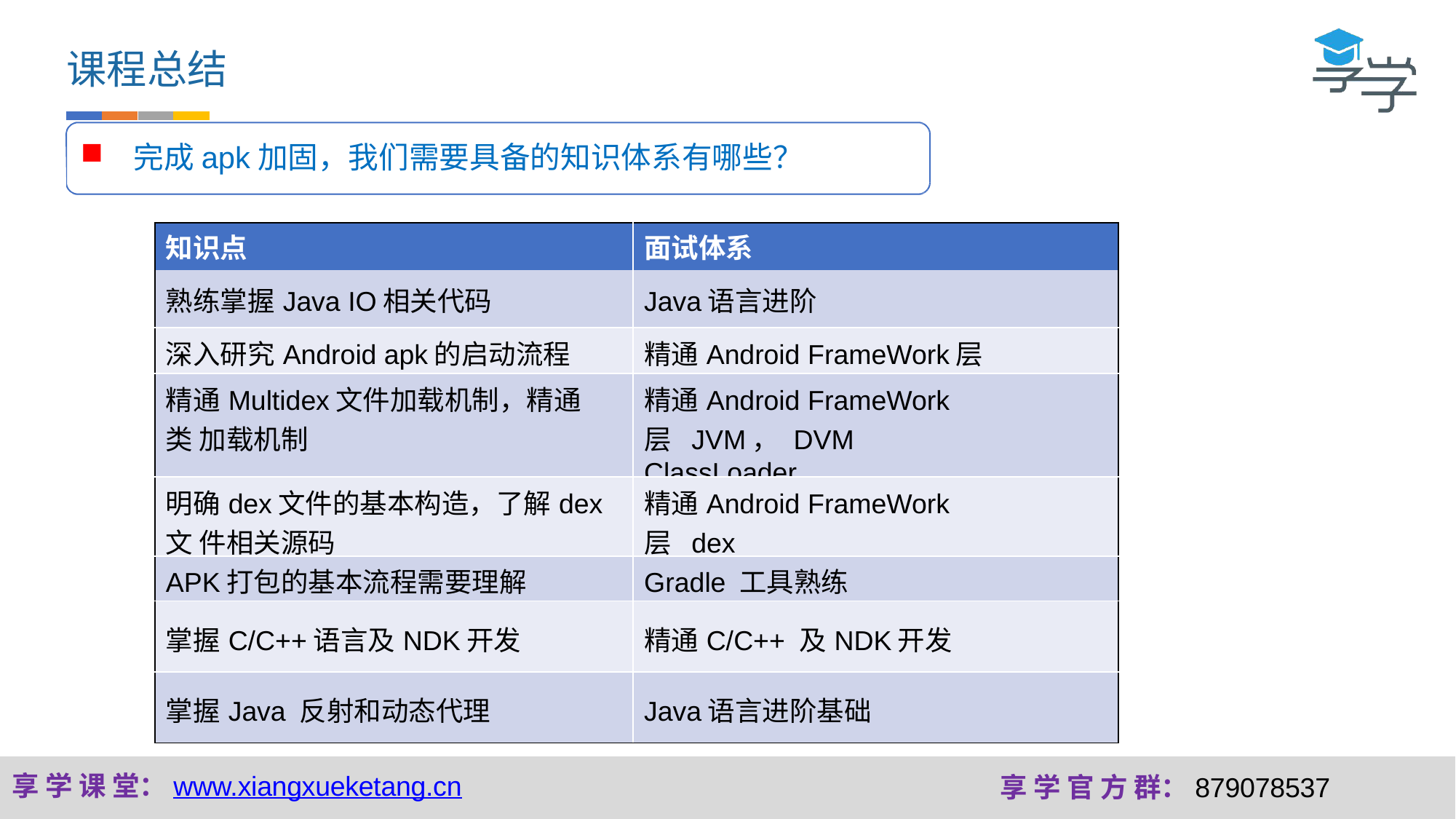

# 课程总结

完成apk加固，我们需要具备的知识体系有哪些？
| 知识点 | 面试体系 |
| --- | --- |
| 熟练掌握Java IO相关代码 | Java语言进阶 |
| 深入研究Android apk的启动流程 | 精通Android FrameWork层 |
| 精通Multidex文件加载机制，精通类 加载机制 | 精通Android FrameWork层 JVM， DVM ClassLoader |
| 明确dex文件的基本构造，了解dex文 件相关源码 | 精通Android FrameWork层 dex |
| APK打包的基本流程需要理解 | Gradle 工具熟练 |
| 掌握C/C++语言及NDK开发 | 精通C/C++ 及NDK开发 |
| 掌握Java 反射和动态代理 | Java语言进阶基础 |

享 学 课 堂：www.xiangxueketang.cn
享 学 官 方 群：879078537